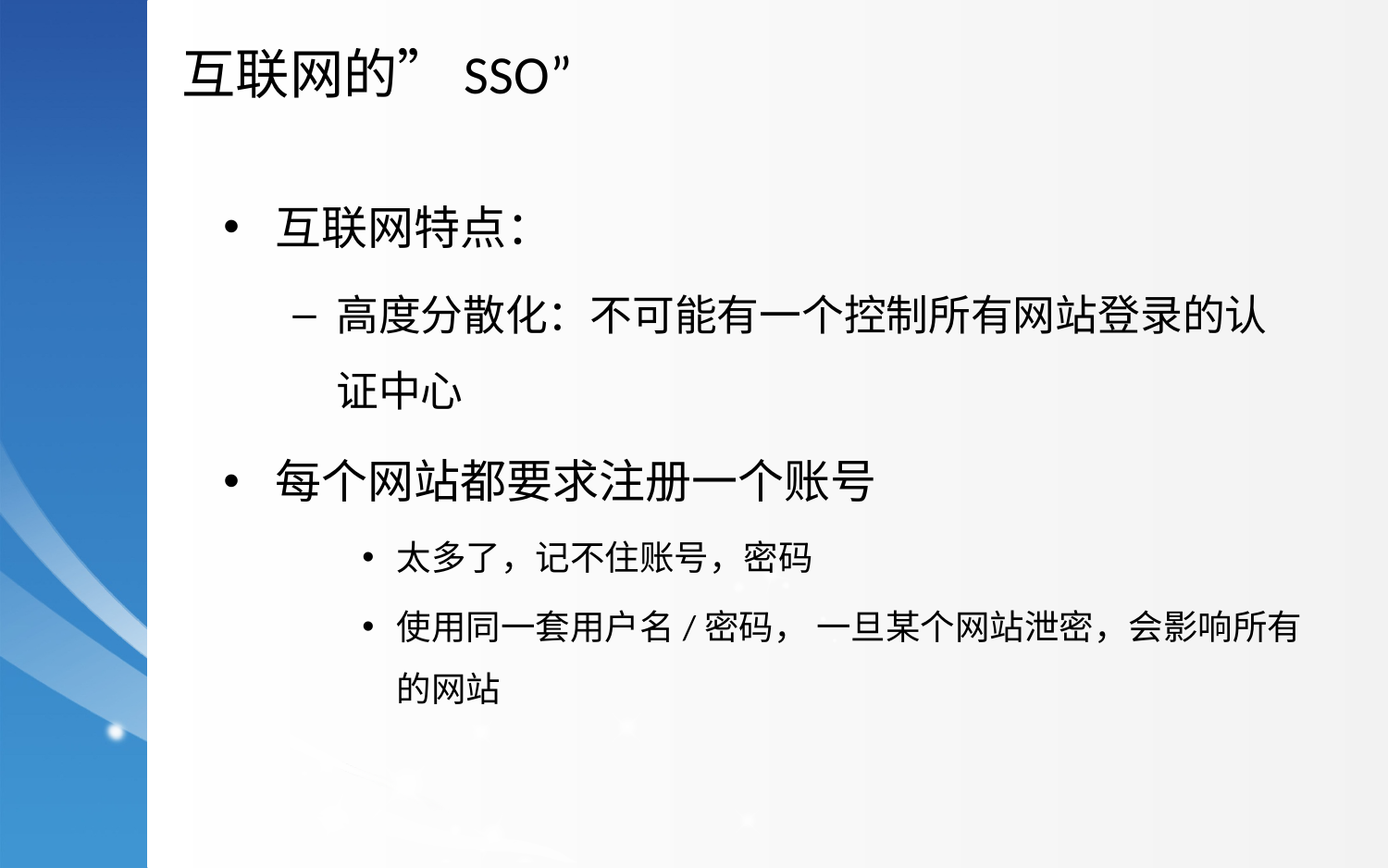

互联网的”SSO”

互联网特点：
高度分散化：不可能有一个控制所有网站登录的认证中心
每个网站都要求注册一个账号
太多了，记不住账号，密码
使用同一套用户名/密码， 一旦某个网站泄密，会影响所有的网站